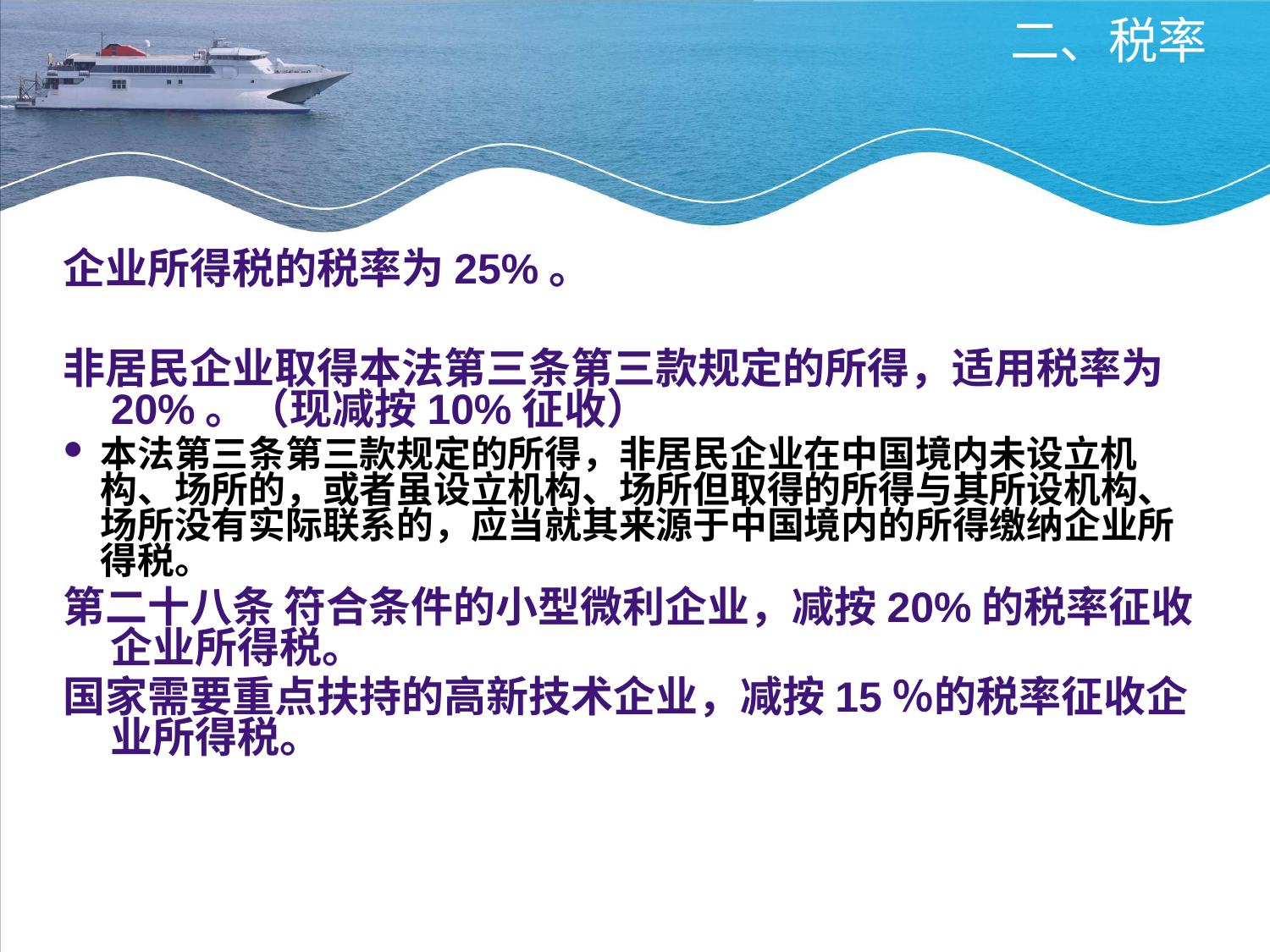

# 二、税率
企业所得税的税率为25%。
非居民企业取得本法第三条第三款规定的所得，适用税率为20%。（现减按10%征收）
本法第三条第三款规定的所得，非居民企业在中国境内未设立机构、场所的，或者虽设立机构、场所但取得的所得与其所设机构、场所没有实际联系的，应当就其来源于中国境内的所得缴纳企业所得税。
第二十八条 符合条件的小型微利企业，减按20%的税率征收企业所得税。
国家需要重点扶持的高新技术企业，减按15％的税率征收企业所得税。